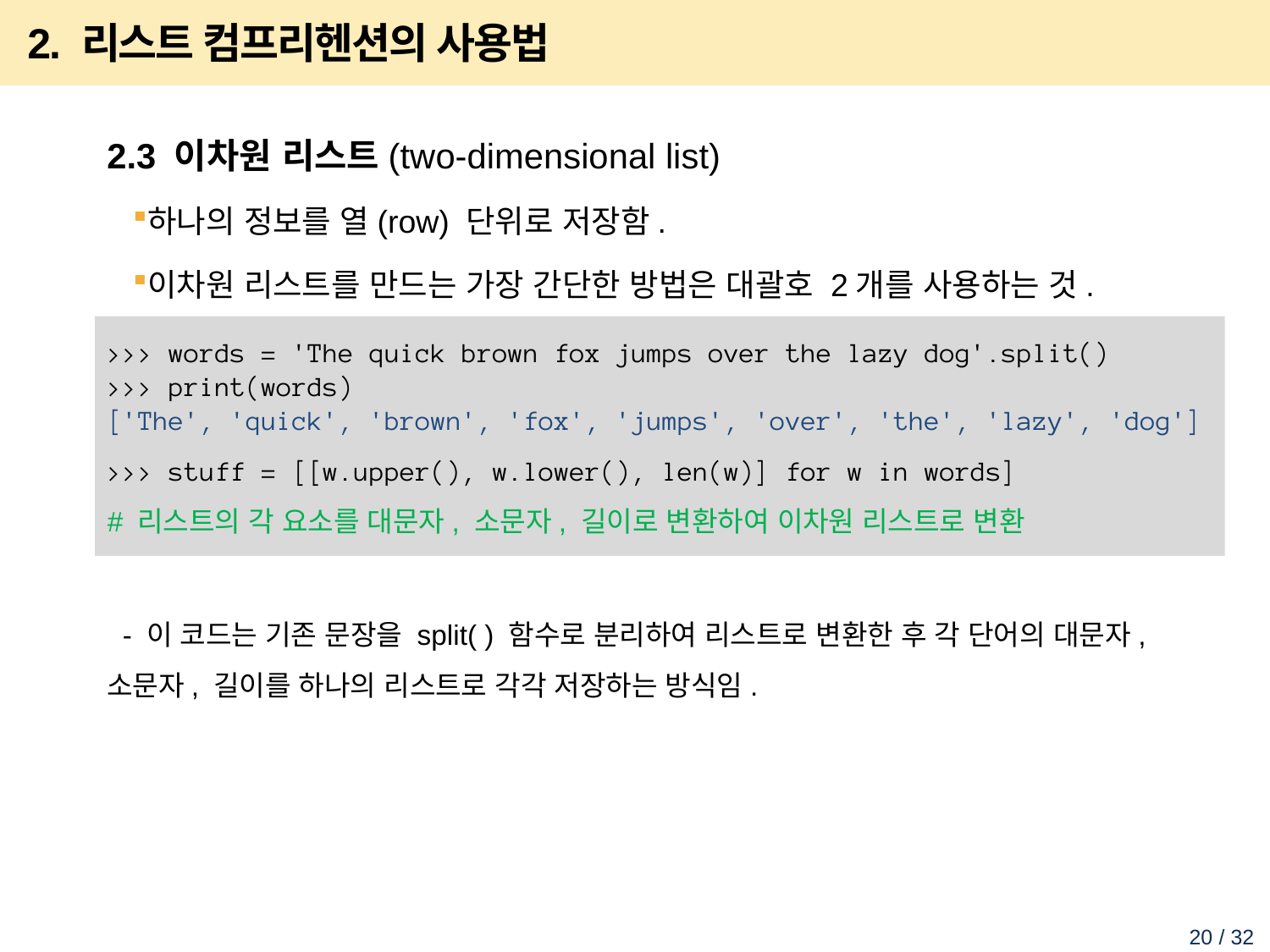

# 2. 리스트 컴프리헨션의 사용법
2.3 이차원 리스트(two-dimensional list)
하나의 정보를 열(row) 단위로 저장함.
이차원 리스트를 만드는 가장 간단한 방법은 대괄호 2개를 사용하는 것.

  - 이 코드는 기존 문장을 split( ) 함수로 분리하여 리스트로 변환한 후 각 단어의 대문자, 소문자, 길이를 하나의 리스트로 각각 저장하는 방식임.
>>> words = 'The quick brown fox jumps over the lazy dog'.split()
>>> print(words)
['The', 'quick', 'brown', 'fox', 'jumps', 'over', 'the', 'lazy', 'dog']
>>> stuff = [[w.upper(), w.lower(), len(w)] for w in words]
# 리스트의 각 요소를 대문자, 소문자, 길이로 변환하여 이차원 리스트로 변환